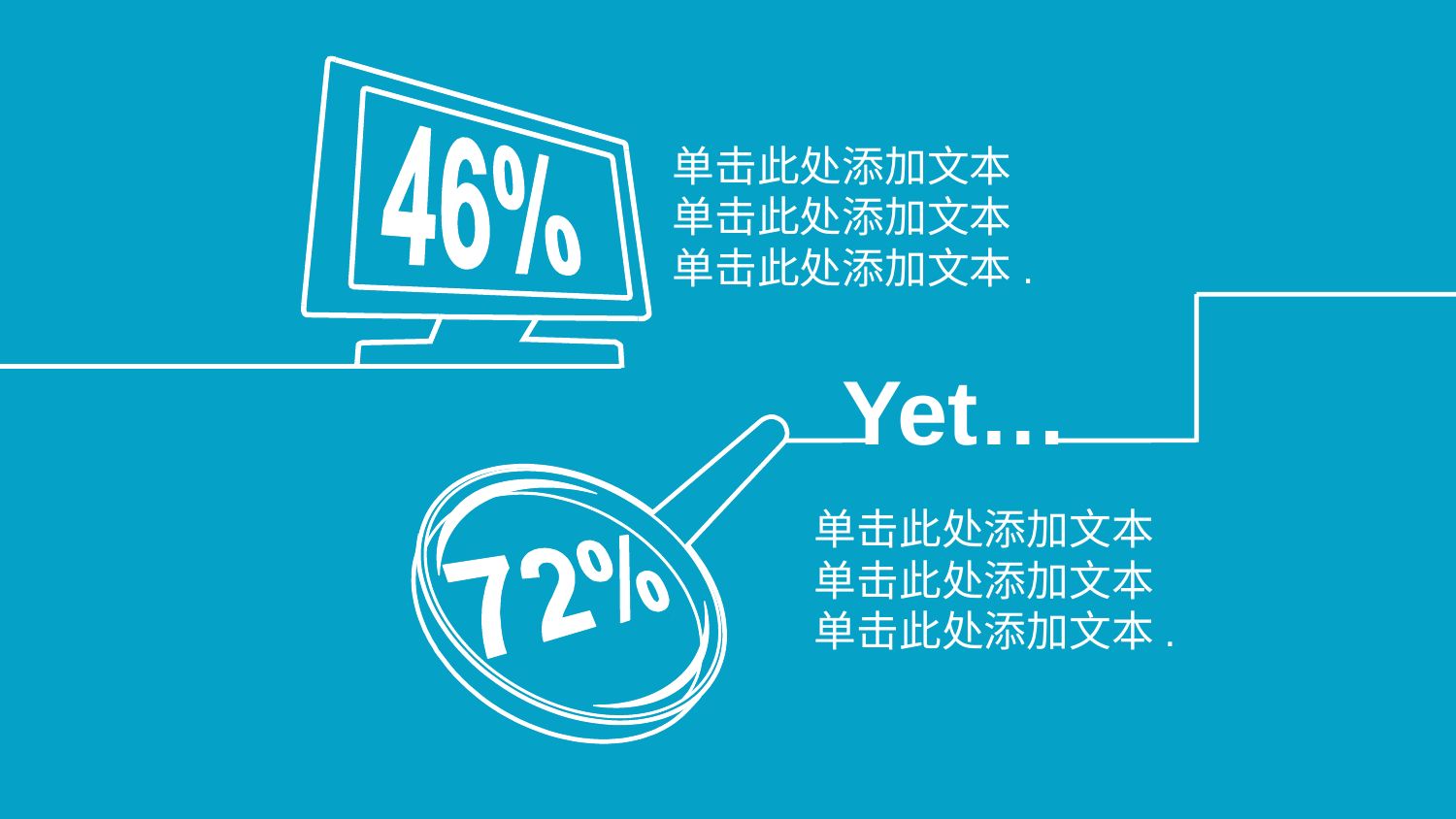

单击此处添加文本
单击此处添加文本
单击此处添加文本.

Yet…

单击此处添加文本
单击此处添加文本
单击此处添加文本.